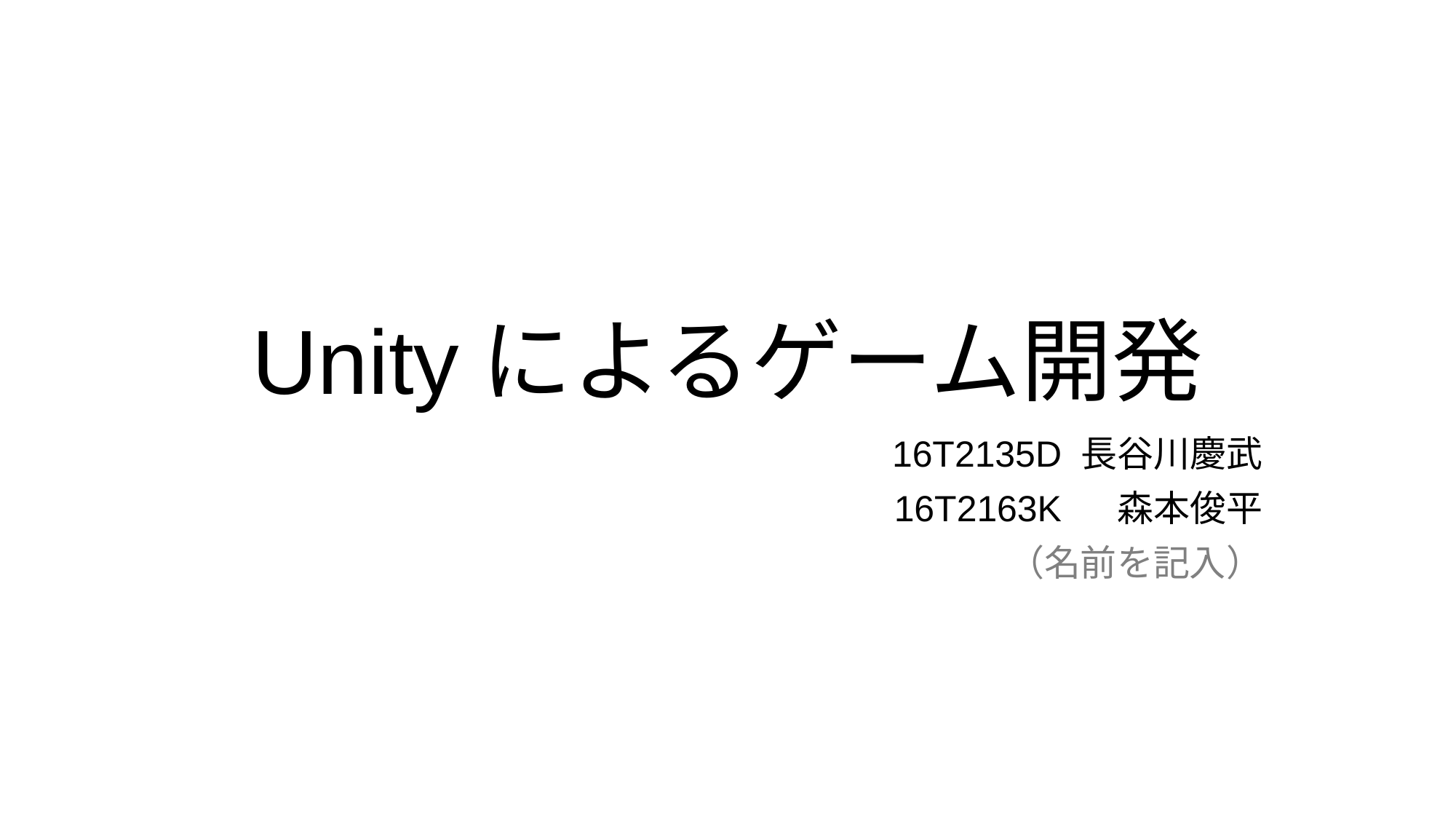

# Unityによるゲーム開発
16T2135D 長谷川慶武
16T2163K 　森本俊平
（名前を記入）